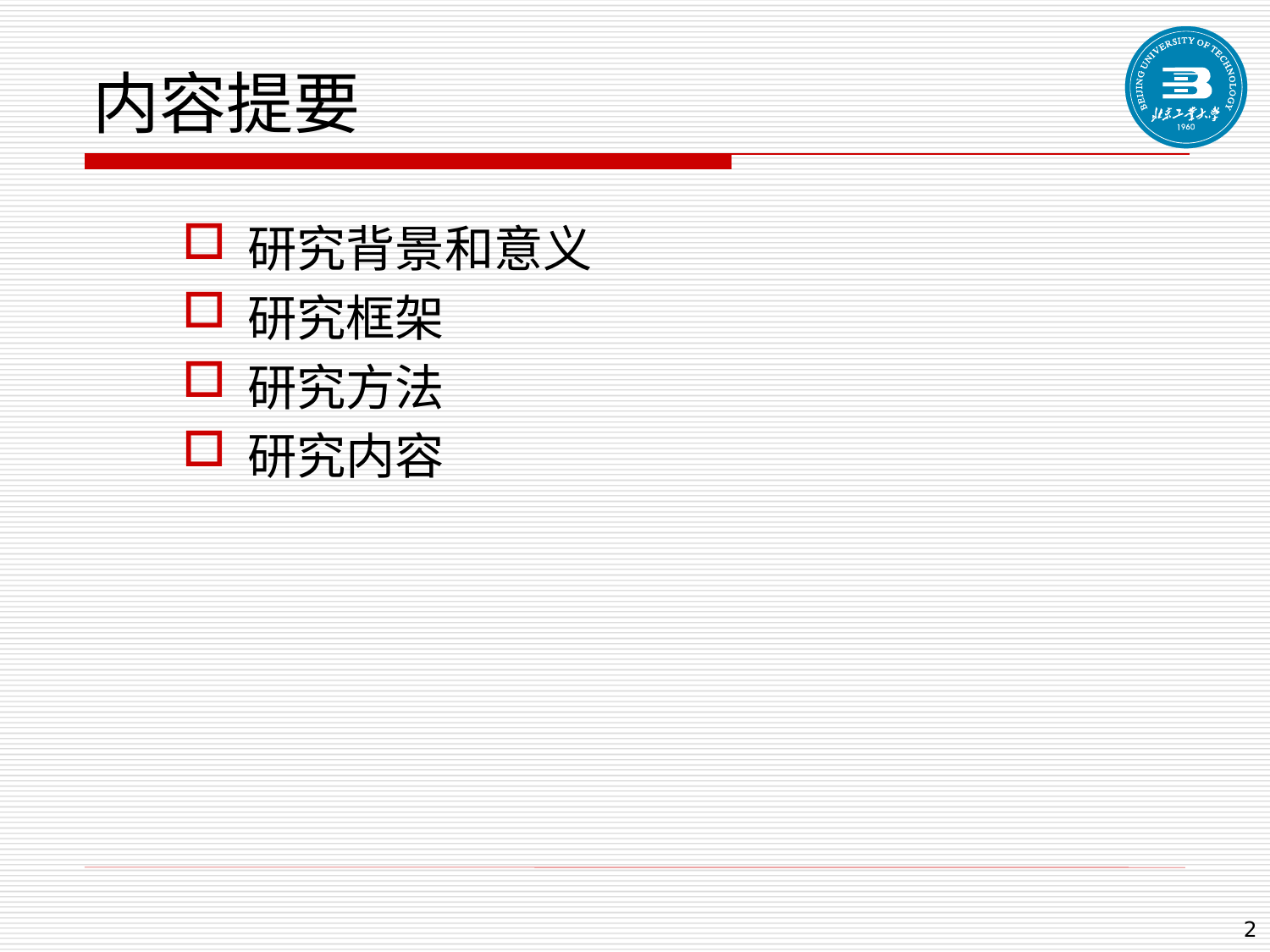

# 内容提要
研究背景和意义
研究框架
研究方法
研究内容

2